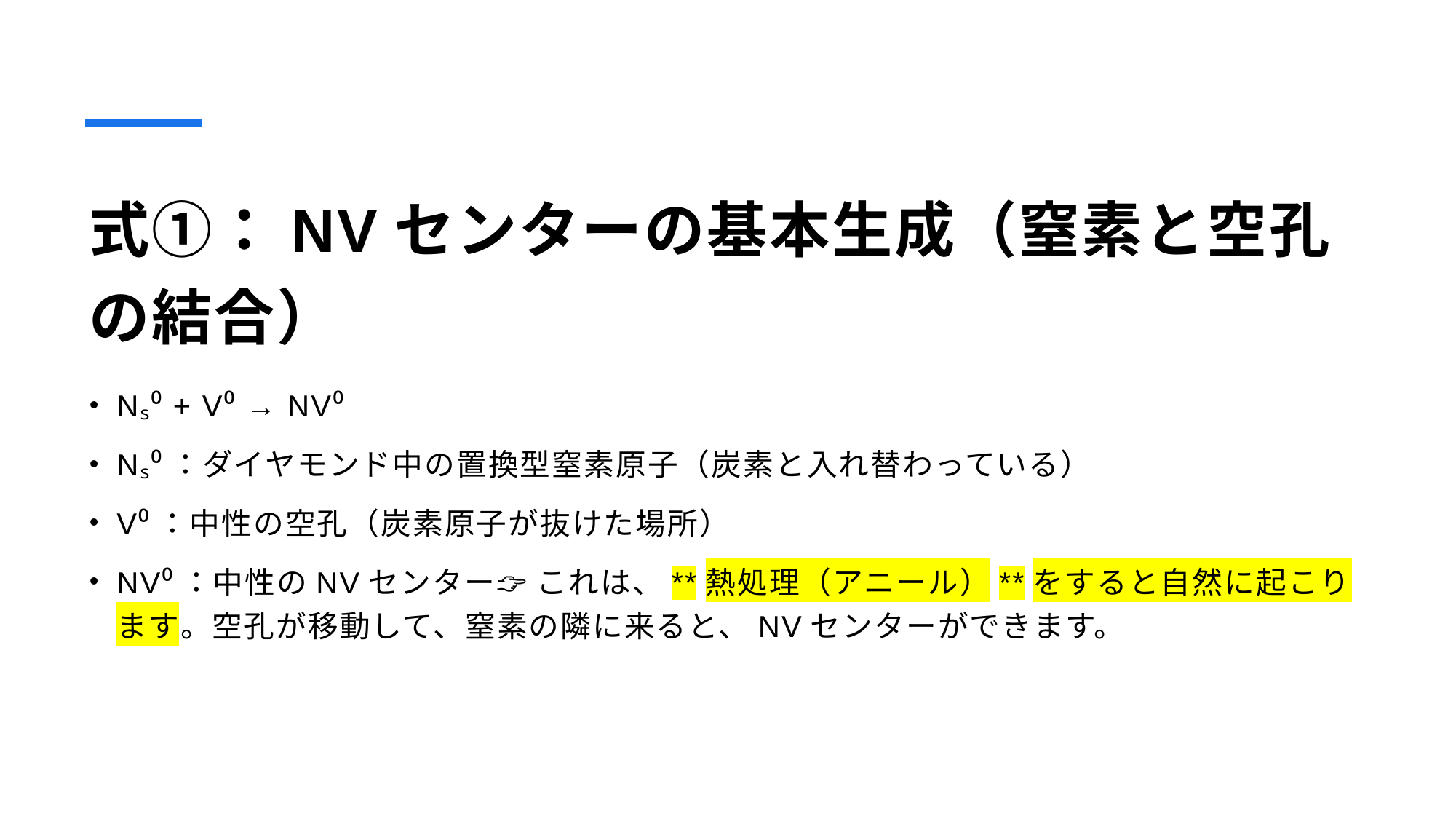

# 式①：NVセンターの基本生成（窒素と空孔の結合）

Nₛ⁰ + V⁰ → NV⁰
Nₛ⁰：ダイヤモンド中の置換型窒素原子（炭素と入れ替わっている）
V⁰：中性の空孔（炭素原子が抜けた場所）
NV⁰：中性のNVセンター👉 これは、**熱処理（アニール）**をすると自然に起こります。空孔が移動して、窒素の隣に来ると、NVセンターができます。